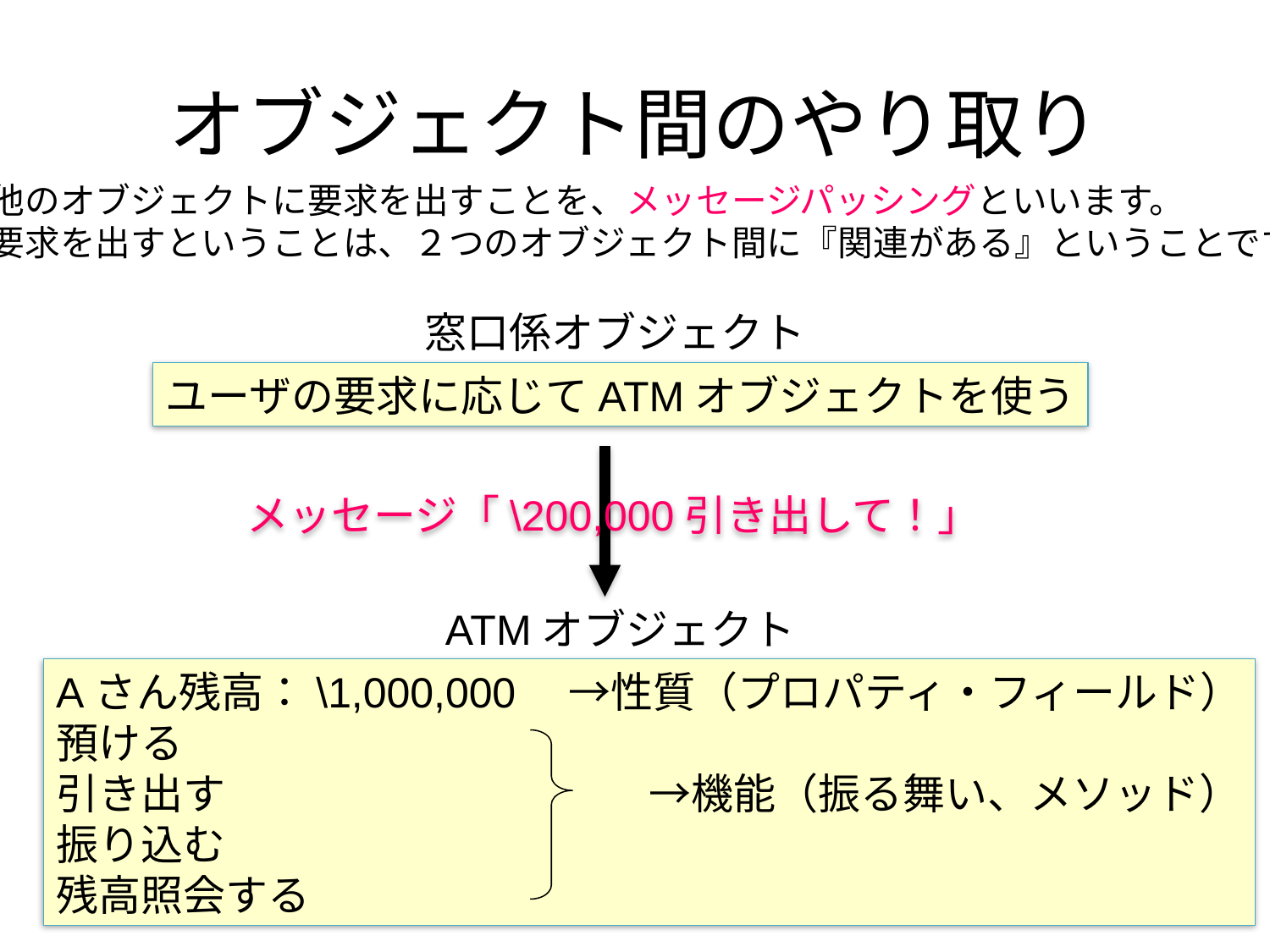

# オブジェクト間のやり取り
他のオブジェクトに要求を出すことを、メッセージパッシングといいます。
要求を出すということは、２つのオブジェクト間に『関連がある』ということです。
窓口係オブジェクト
ユーザの要求に応じてATMオブジェクトを使う
メッセージ「\200,000引き出して！」
ATMオブジェクト
Aさん残高：\1,000,000　→性質（プロパティ・フィールド）
預ける
引き出す　　　　　　　　　　→機能（振る舞い、メソッド）
振り込む
残高照会する